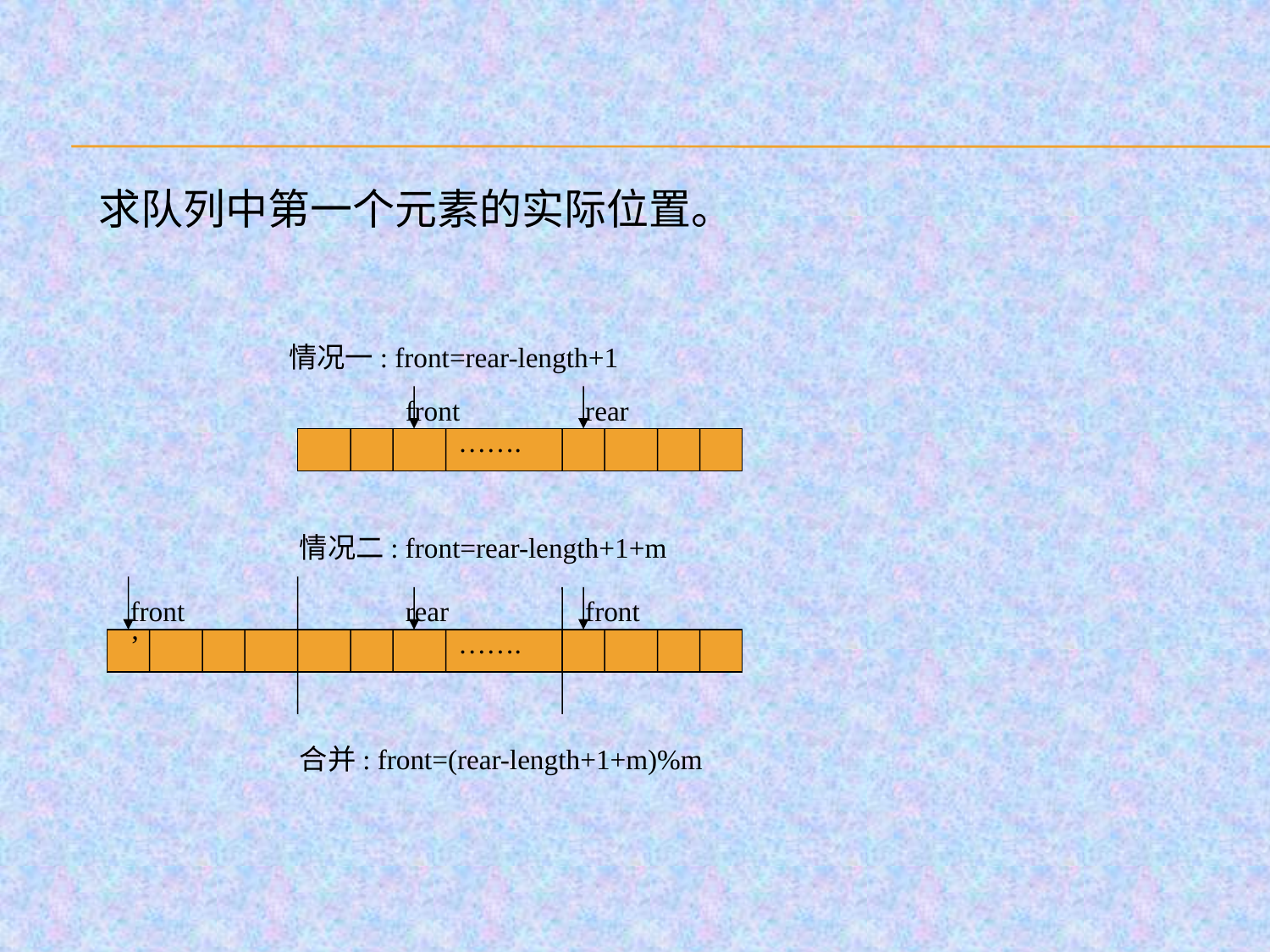

求队列中第一个元素的实际位置。
情况一: front=rear-length+1
front

rear

…….

情况二: front=rear-length+1+m

front’
rear

front

…….

合并: front=(rear-length+1+m)%m